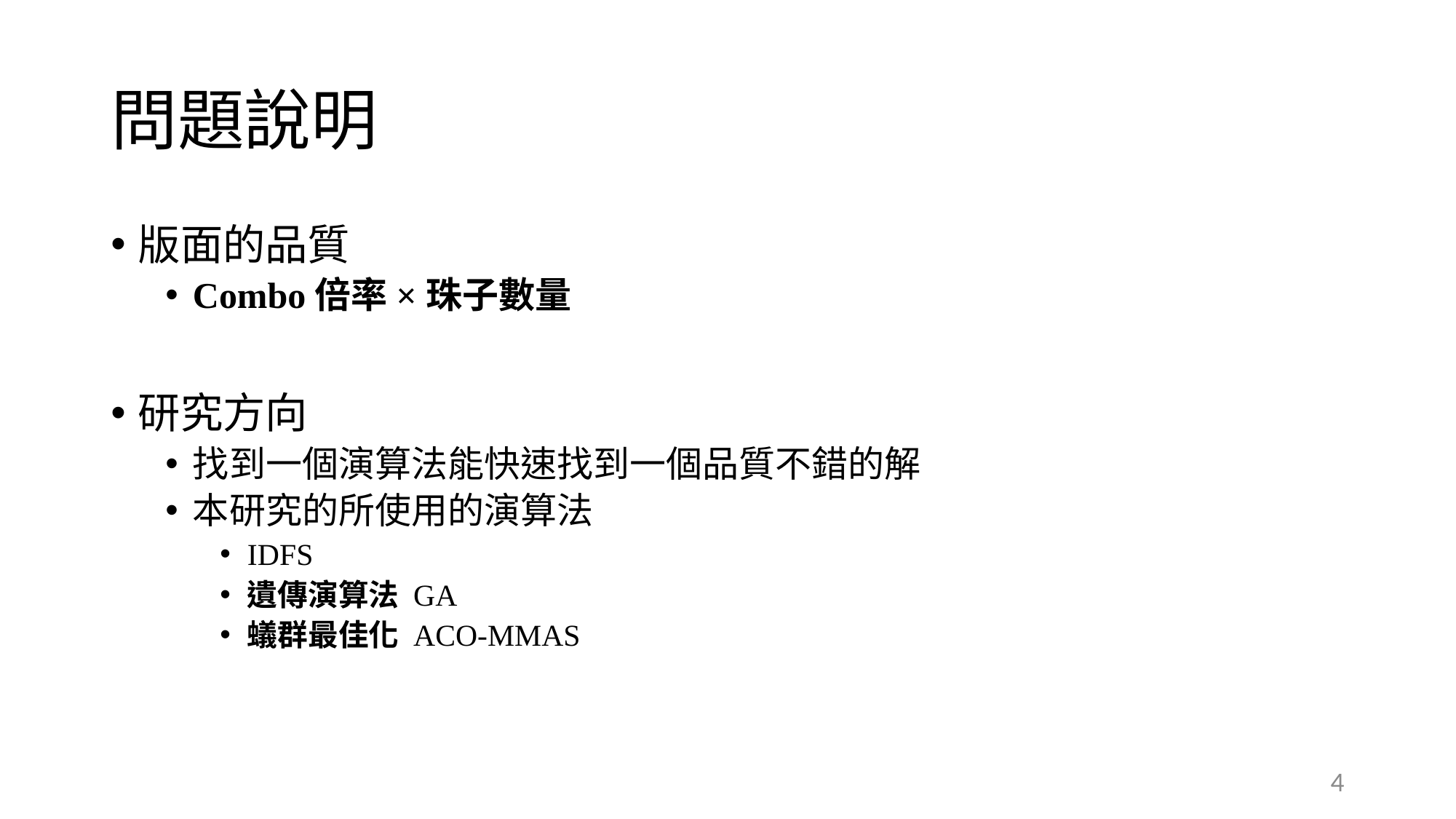

# 問題說明
版面的品質
Combo倍率×珠子數量

研究方向
找到一個演算法能快速找到一個品質不錯的解
本研究的所使用的演算法
IDFS
遺傳演算法 GA
蟻群最佳化 ACO-MMAS

4